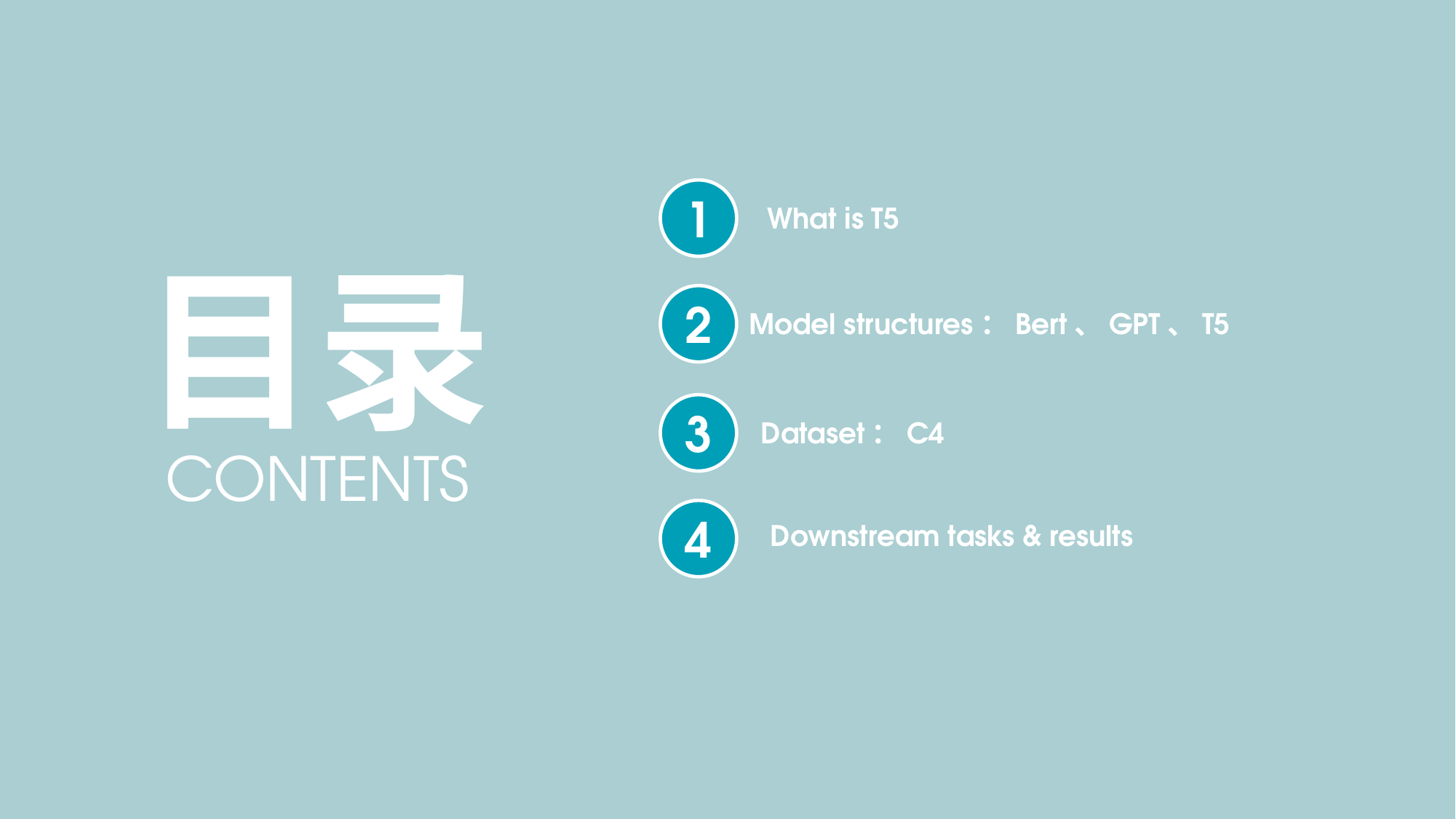

1
What is T5
目录
2
Model structures：Bert、GPT、T5
3
Dataset：C4
CONTENTS
4
Downstream tasks & results